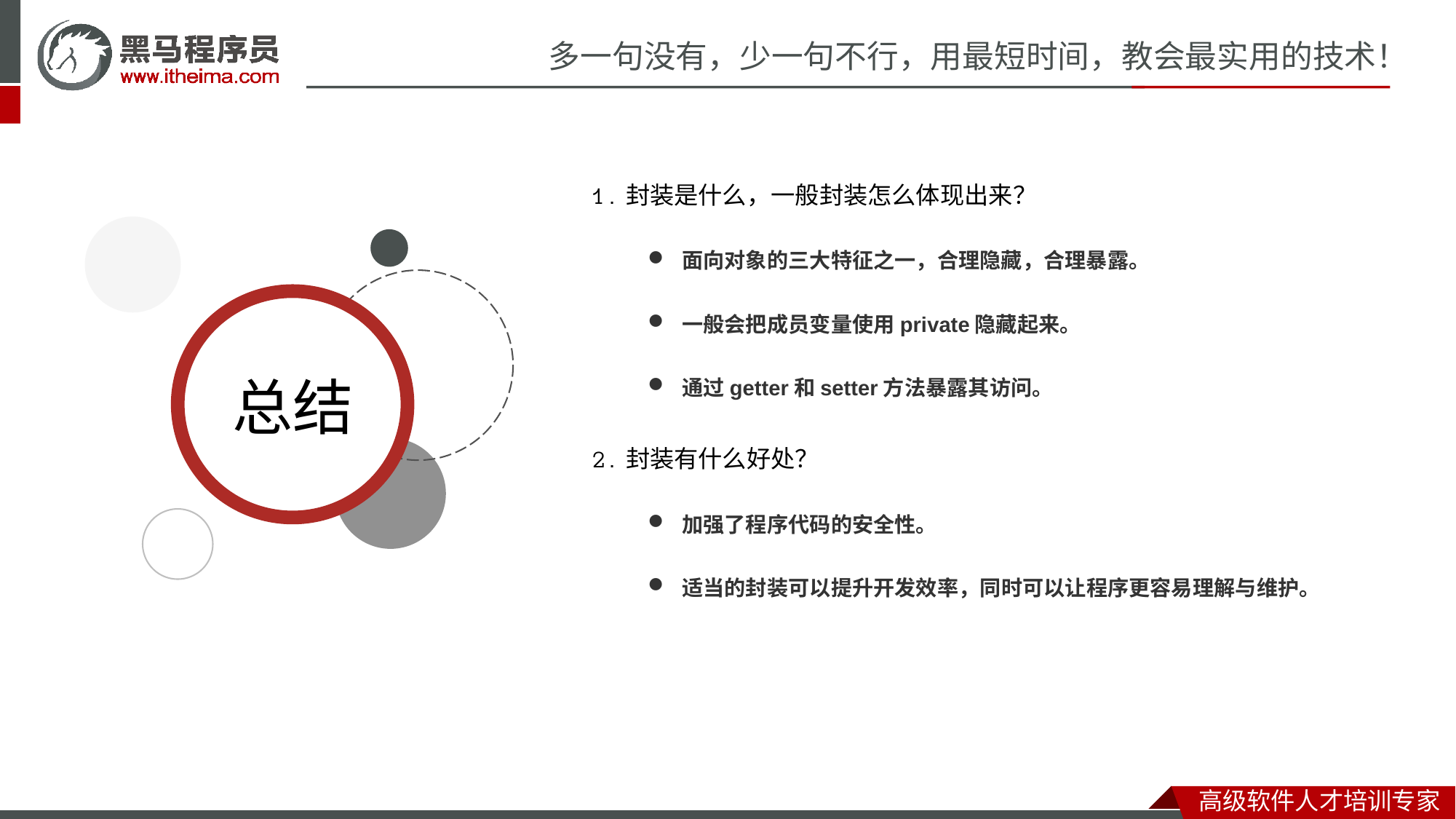

1.封装是什么，一般封装怎么体现出来？
面向对象的三大特征之一，合理隐藏，合理暴露。
一般会把成员变量使用private隐藏起来。
通过getter和setter方法暴露其访问。
2.封装有什么好处？
加强了程序代码的安全性。
适当的封装可以提升开发效率，同时可以让程序更容易理解与维护。